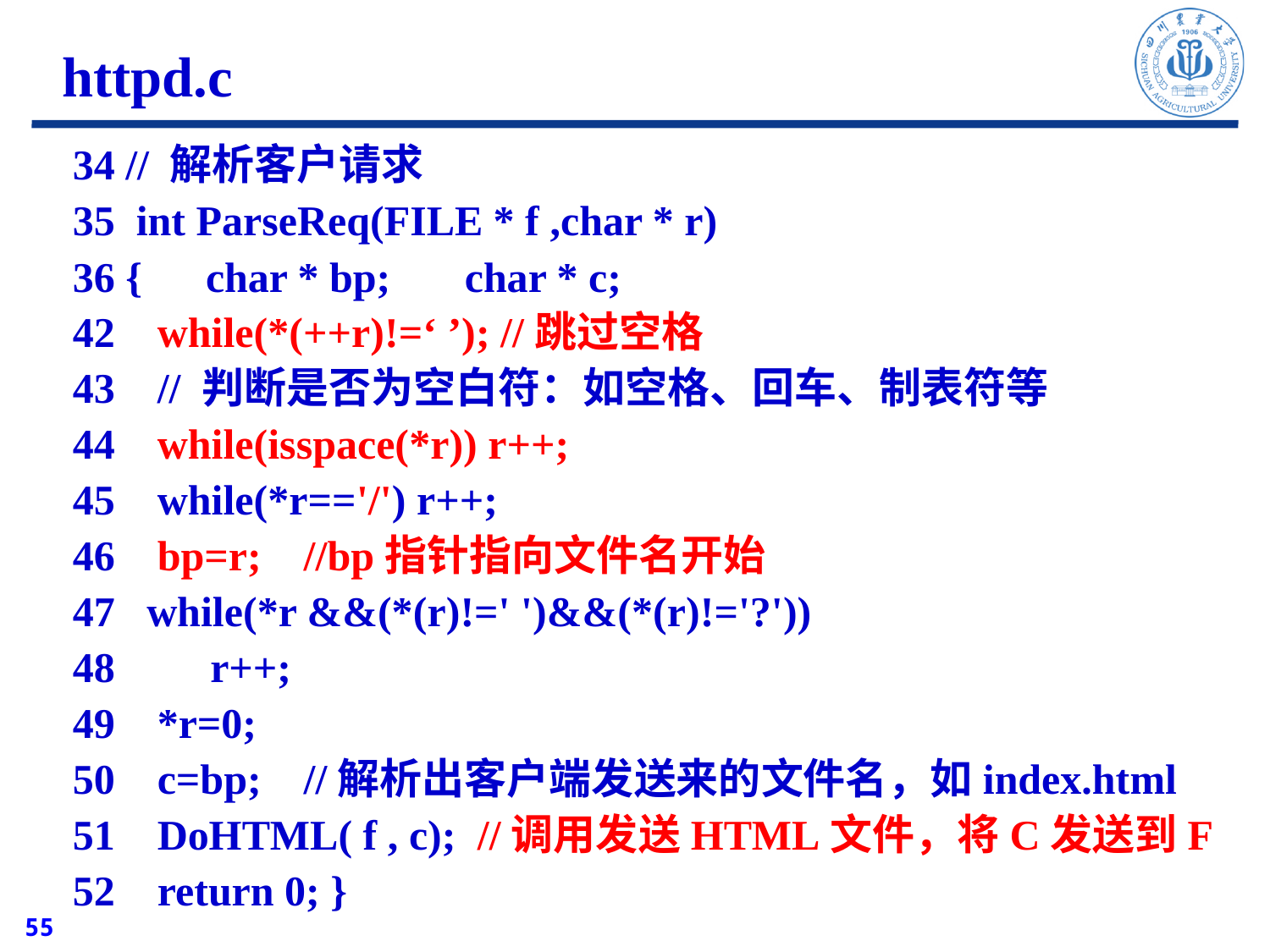

httpd.c
 34 // 解析客户请求
 35  int ParseReq(FILE * f ,char * r)
 36 {      char * bp;       char * c;
 42    while(*(++r)!=‘ ’); //跳过空格
 43    // 判断是否为空白符：如空格、回车、制表符等
 44    while(isspace(*r)) r++;
 45    while(*r=='/') r++;
 46    bp=r;    //bp指针指向文件名开始
 47   while(*r &&(*(r)!=' ')&&(*(r)!='?'))
 48         r++;
 49    *r=0;
 50    c=bp;    //解析出客户端发送来的文件名，如index.html
 51    DoHTML( f , c);  //调用发送HTML文件，将C发送到F
 52    return 0; }